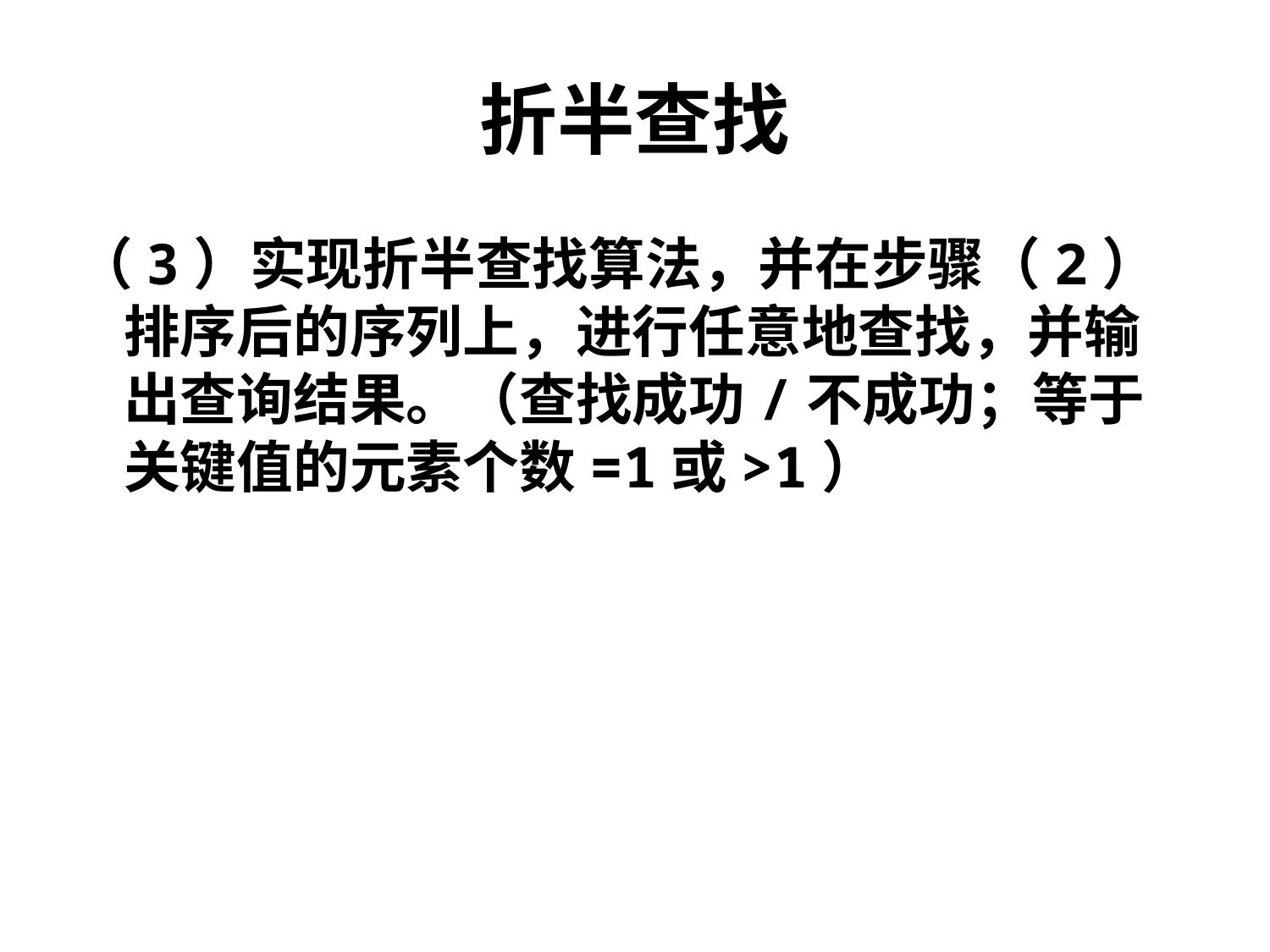

# 折半查找
（3）实现折半查找算法，并在步骤（2）排序后的序列上，进行任意地查找，并输出查询结果。（查找成功/不成功；等于关键值的元素个数=1或>1）